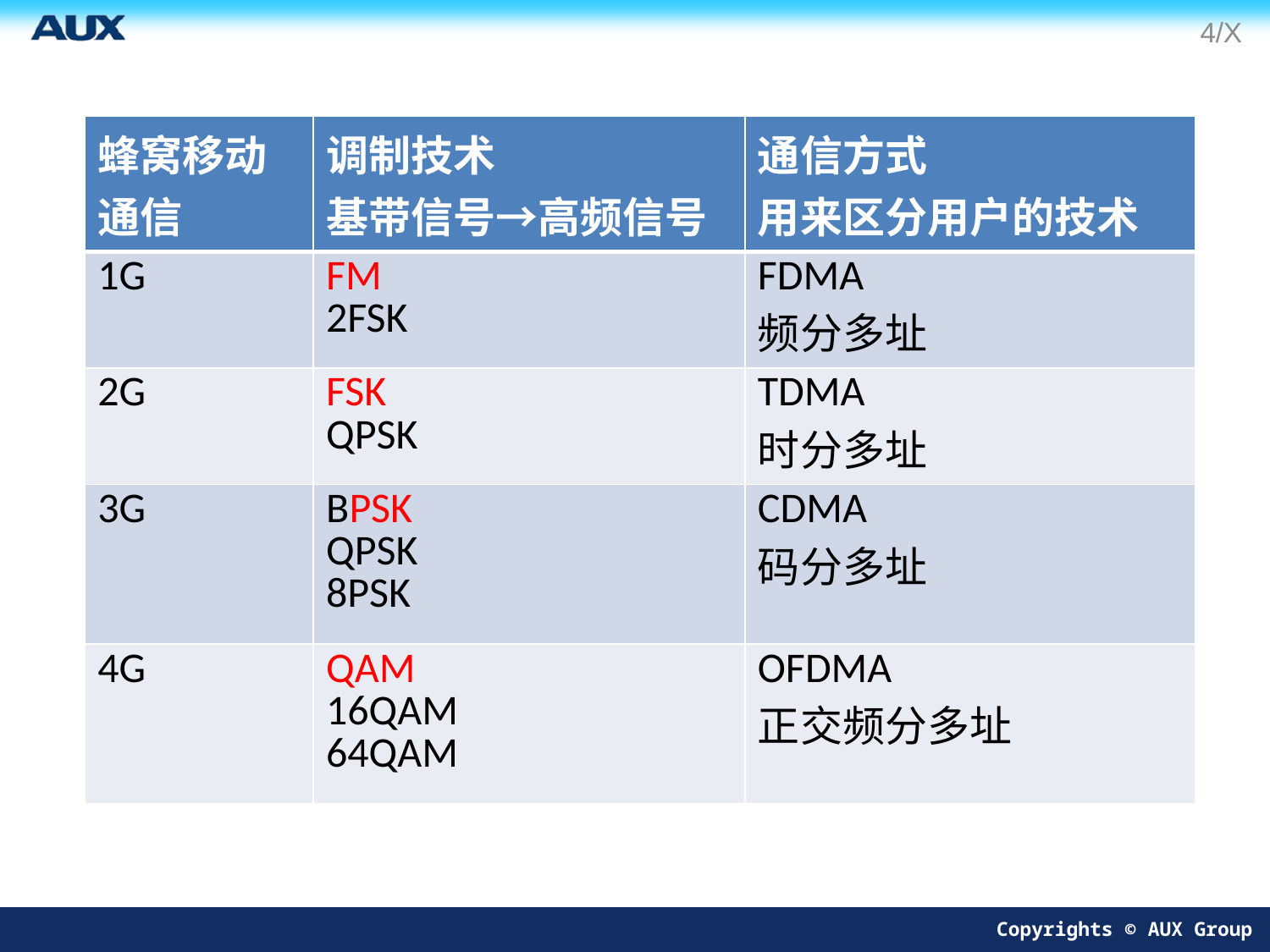

4/X
| 蜂窝移动通信 | 调制技术 基带信号→高频信号 | 通信方式 用来区分用户的技术 |
| --- | --- | --- |
| 1G | FM 2FSK | FDMA 频分多址 |
| 2G | FSK QPSK | TDMA 时分多址 |
| 3G | BPSK QPSK 8PSK | CDMA 码分多址 |
| 4G | QAM 16QAM 64QAM | OFDMA 正交频分多址 |